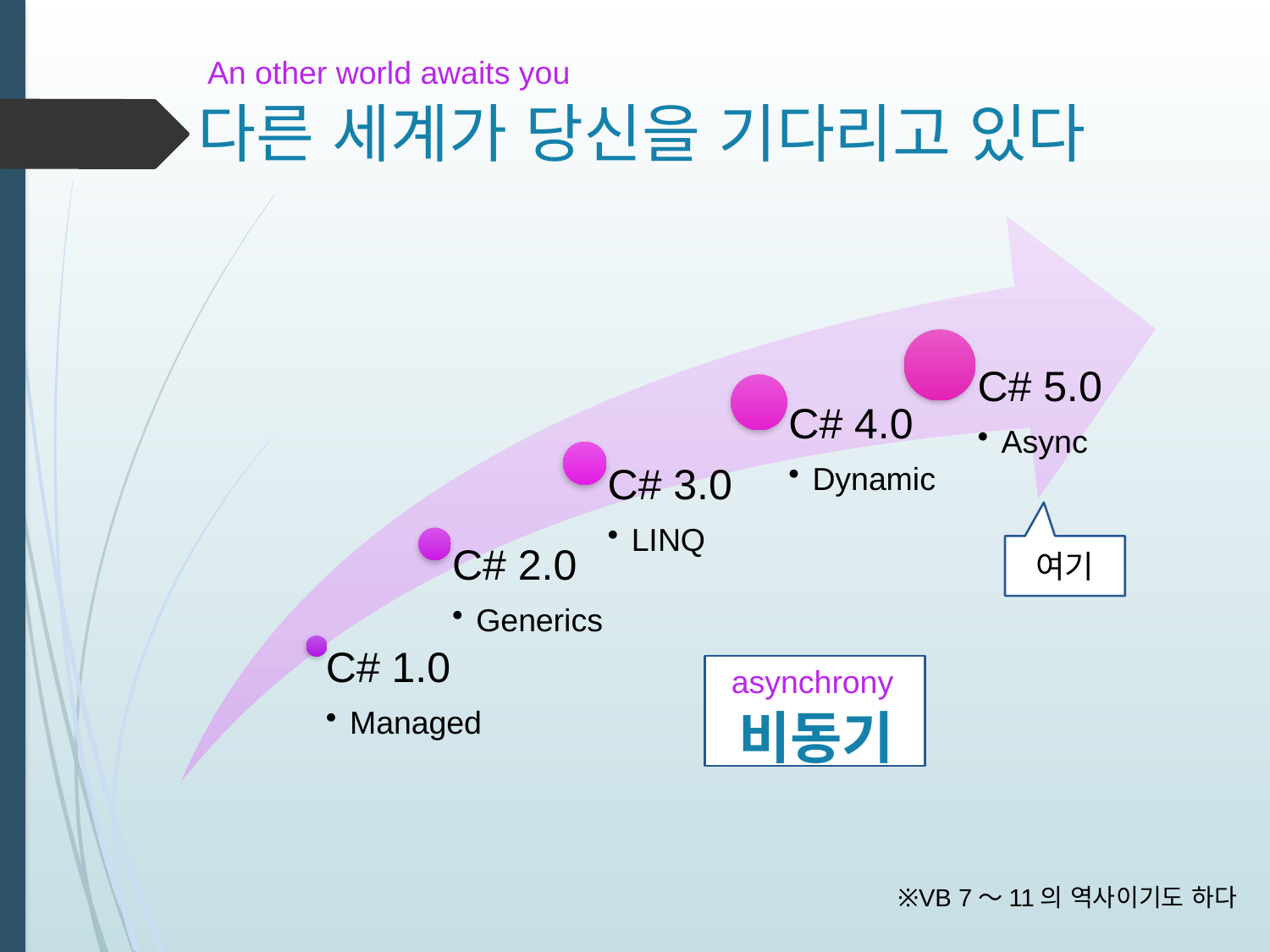

An other world awaits you
# 다른 세계가 당신을 기다리고 있다
C# 1.0
Managed
C# 2.0
Generics
C# 3.0
LINQ
C# 4.0
Dynamic
C# 5.0
Async
여기

asynchrony
비동기
※VB 7～11의 역사이기도 하다